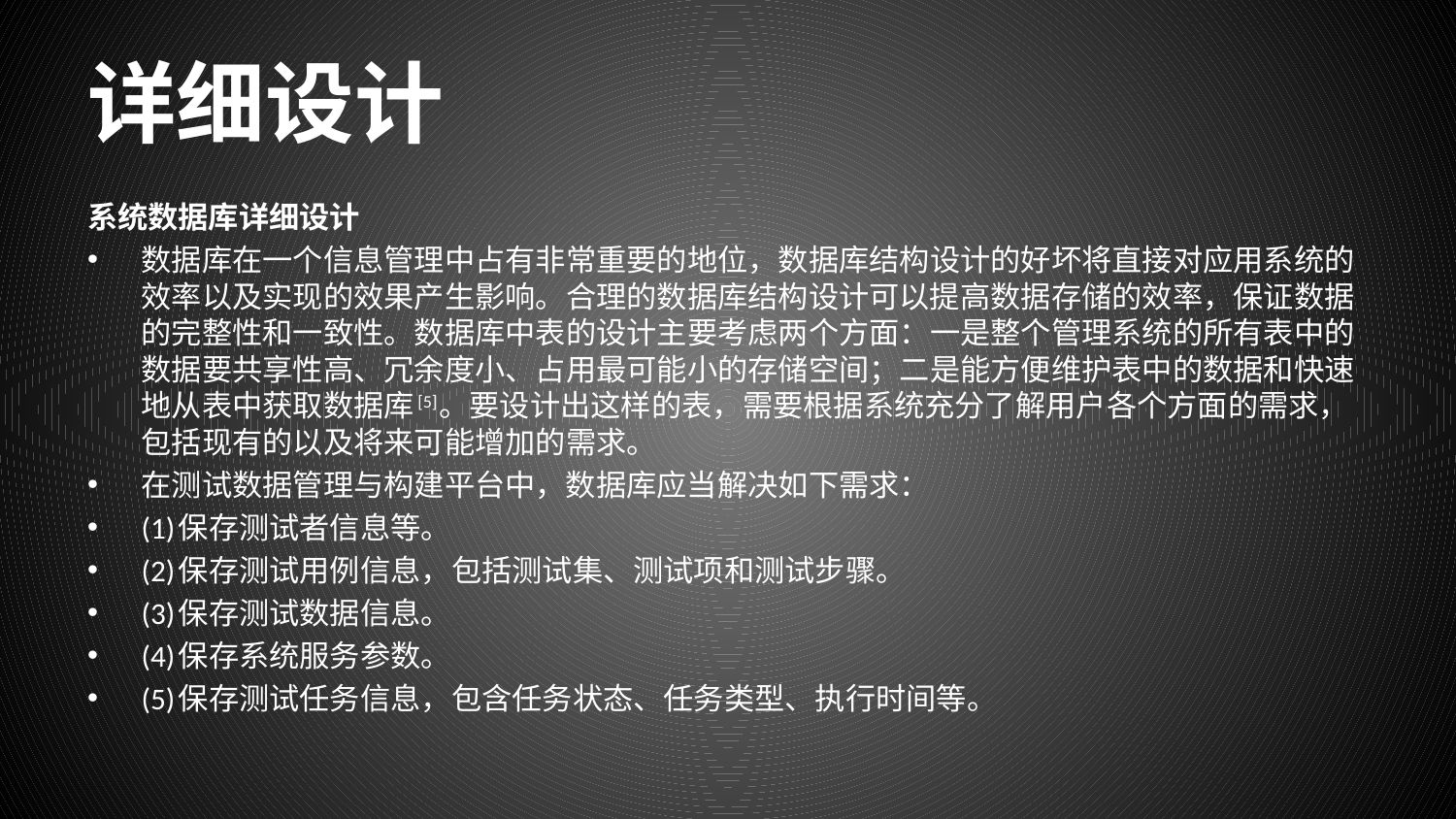

# 详细设计
系统数据库详细设计
数据库在一个信息管理中占有非常重要的地位，数据库结构设计的好坏将直接对应用系统的效率以及实现的效果产生影响。合理的数据库结构设计可以提高数据存储的效率，保证数据的完整性和一致性。数据库中表的设计主要考虑两个方面：一是整个管理系统的所有表中的数据要共享性高、冗余度小、占用最可能小的存储空间；二是能方便维护表中的数据和快速地从表中获取数据库[5]。要设计出这样的表，需要根据系统充分了解用户各个方面的需求，包括现有的以及将来可能增加的需求。
在测试数据管理与构建平台中，数据库应当解决如下需求：
(1)保存测试者信息等。
(2)保存测试用例信息，包括测试集、测试项和测试步骤。
(3)保存测试数据信息。
(4)保存系统服务参数。
(5)保存测试任务信息，包含任务状态、任务类型、执行时间等。